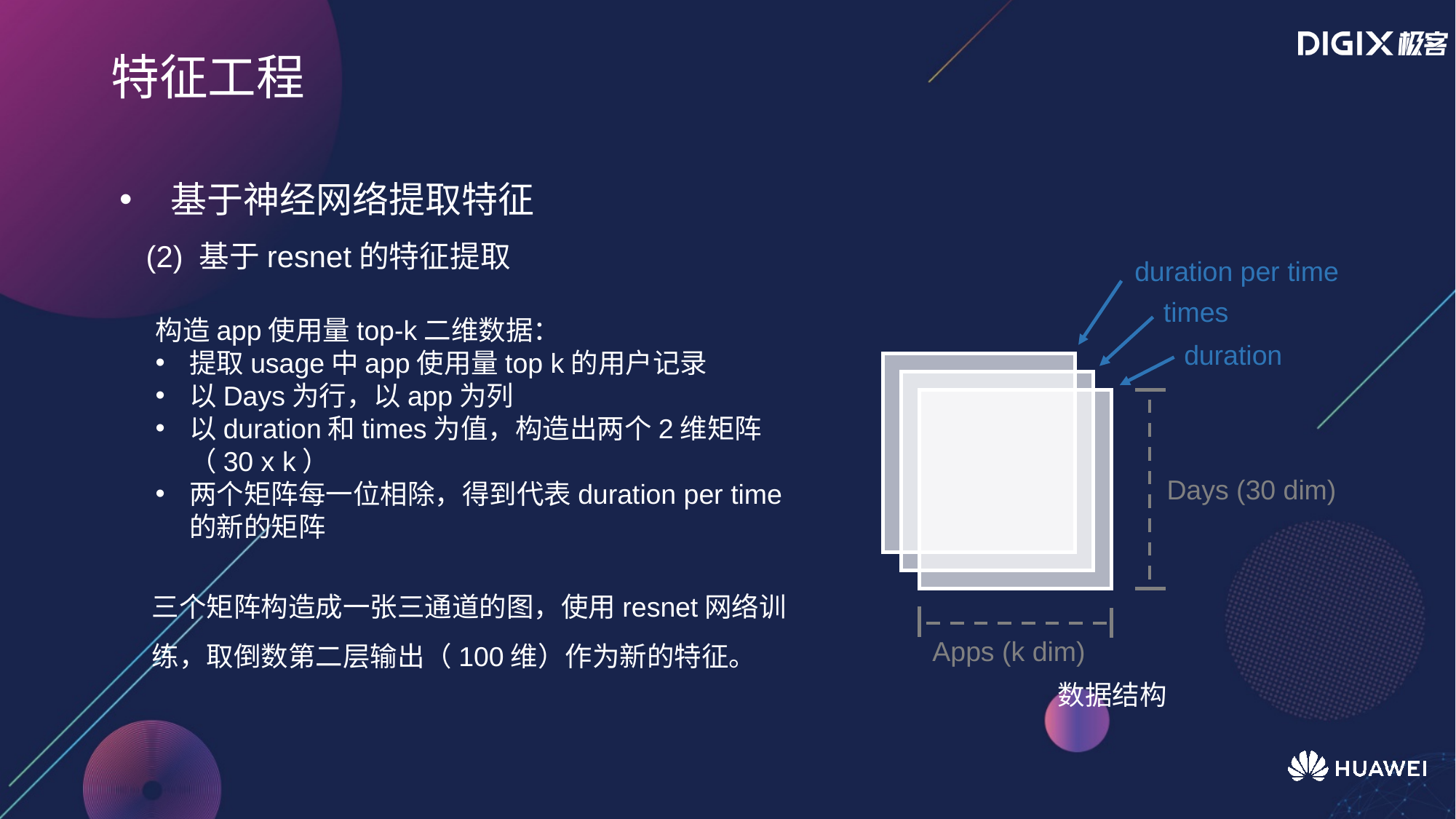

# 特征工程
 基于神经网络提取特征
(2) 基于resnet的特征提取
duration per time
times
构造app使用量top-k二维数据：
提取usage中app使用量top k的用户记录
以Days为行，以app为列
以duration和times为值，构造出两个2维矩阵（30 x k）
两个矩阵每一位相除，得到代表duration per time的新的矩阵
duration

Days (30 dim)
三个矩阵构造成一张三通道的图，使用resnet网络训练，取倒数第二层输出（100维）作为新的特征。
Apps (k dim)
数据结构